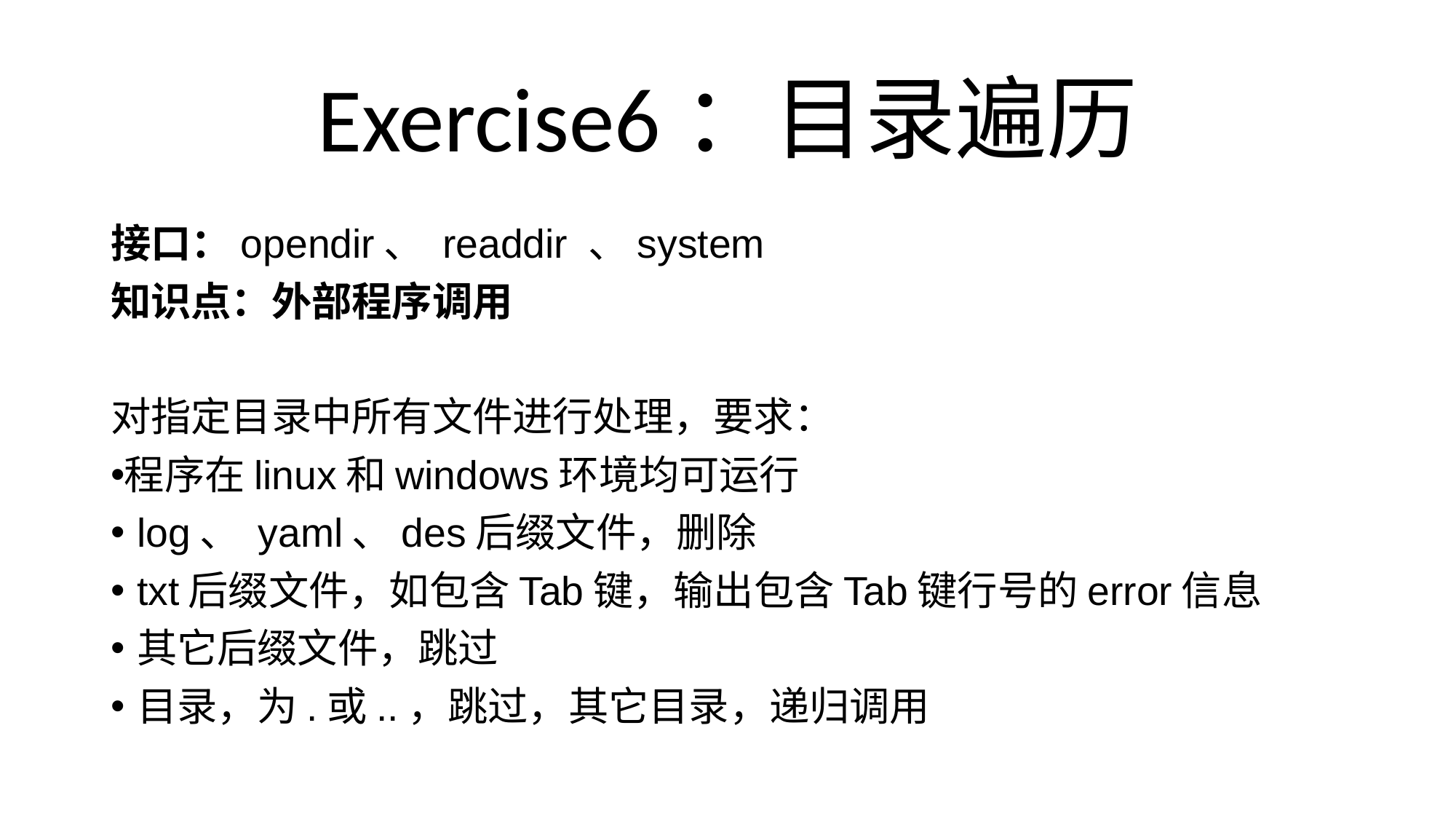

# Exercise6：目录遍历
接口：opendir、 readdir 、system
知识点：外部程序调用

对指定目录中所有文件进行处理，要求：
程序在linux和windows环境均可运行
log、 yaml、des后缀文件，删除
txt后缀文件，如包含Tab键，输出包含Tab键行号的error信息
其它后缀文件，跳过
目录，为.或..，跳过，其它目录，递归调用